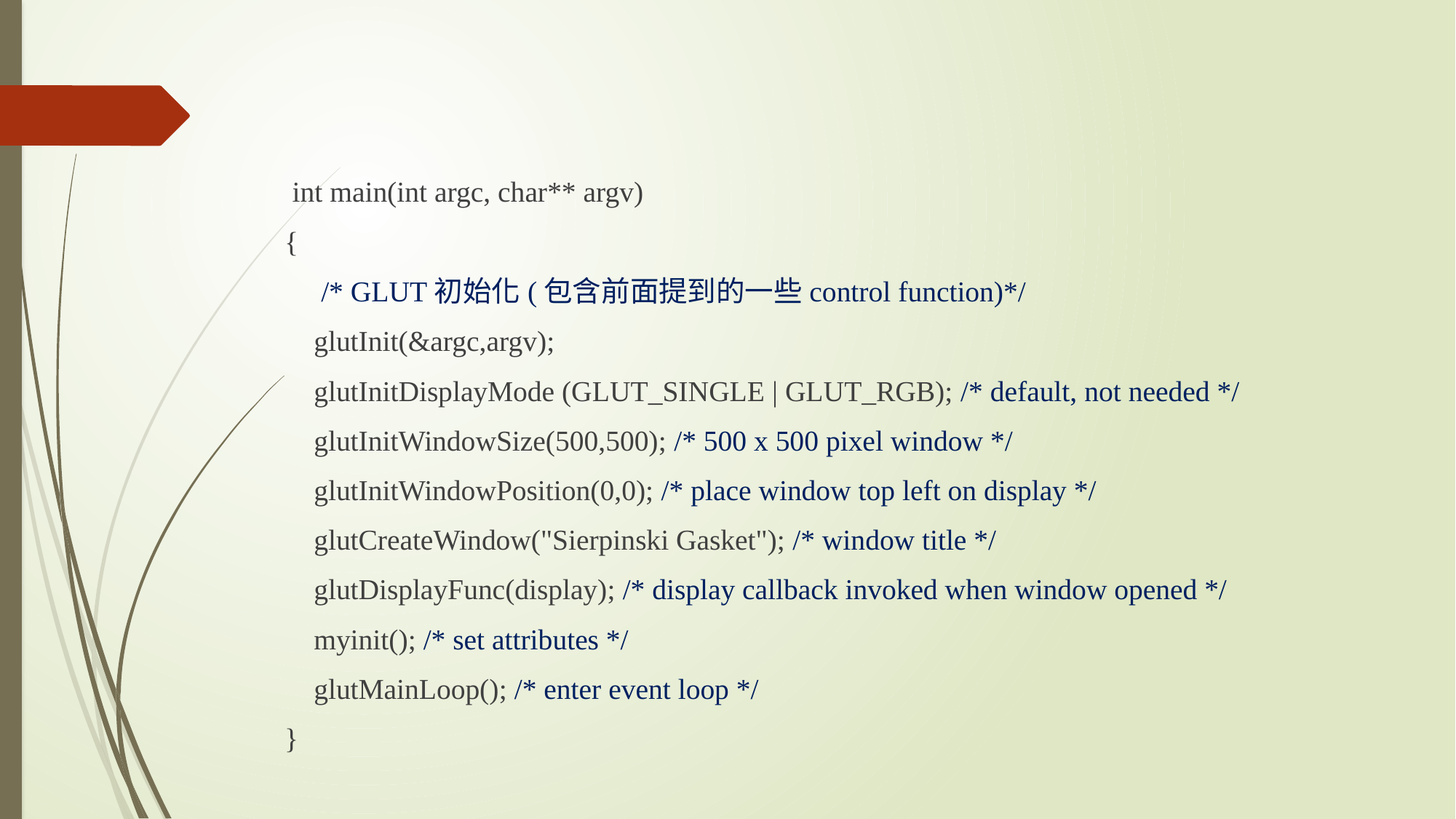

int main(int argc, char** argv)
{
     /* GLUT初始化(包含前面提到的一些control function)*/
    glutInit(&argc,argv);
    glutInitDisplayMode (GLUT_SINGLE | GLUT_RGB); /* default, not needed */
    glutInitWindowSize(500,500); /* 500 x 500 pixel window */
    glutInitWindowPosition(0,0); /* place window top left on display */
    glutCreateWindow("Sierpinski Gasket"); /* window title */
    glutDisplayFunc(display); /* display callback invoked when window opened */
    myinit(); /* set attributes */
    glutMainLoop(); /* enter event loop */
}